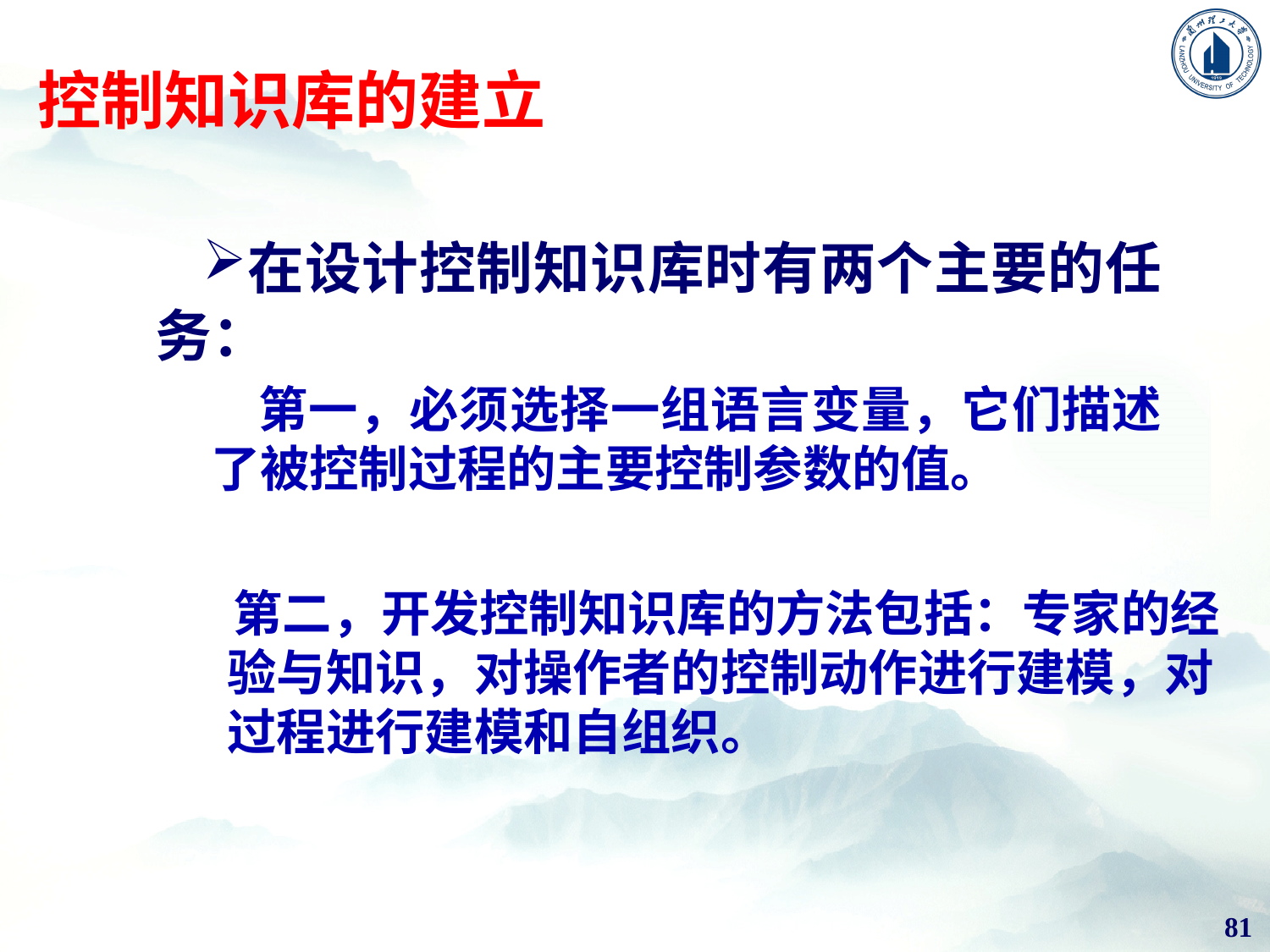

# 控制知识库的建立
在设计控制知识库时有两个主要的任务：
第一，必须选择一组语言变量，它们描述了被控制过程的主要控制参数的值。
   第二，开发控制知识库的方法包括：专家的经验与知识，对操作者的控制动作进行建模，对过程进行建模和自组织。
81